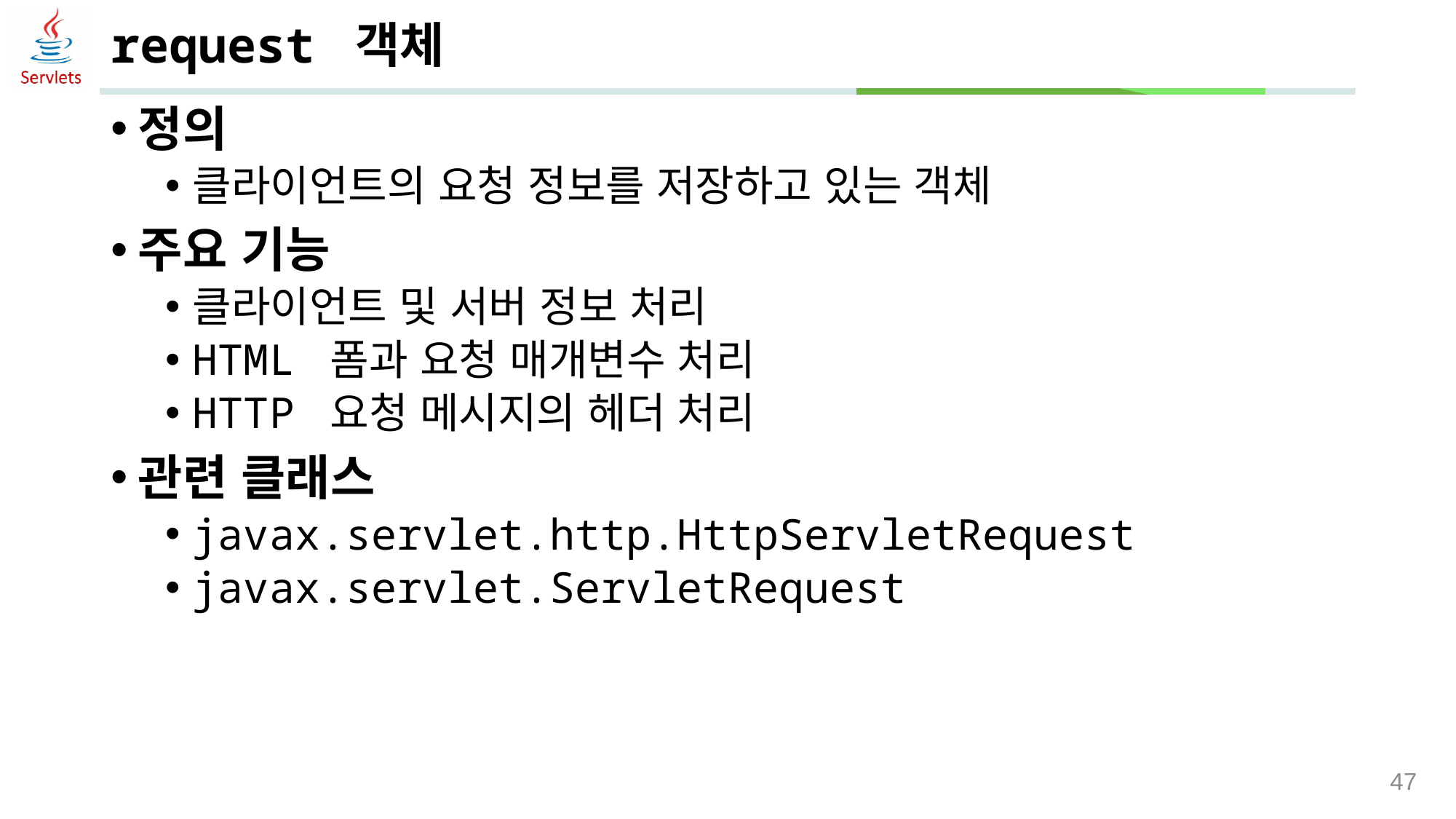

# request 객체
정의
클라이언트의 요청 정보를 저장하고 있는 객체
주요 기능
클라이언트 및 서버 정보 처리
HTML 폼과 요청 매개변수 처리
HTTP 요청 메시지의 헤더 처리
관련 클래스
javax.servlet.http.HttpServletRequest
javax.servlet.ServletRequest

47